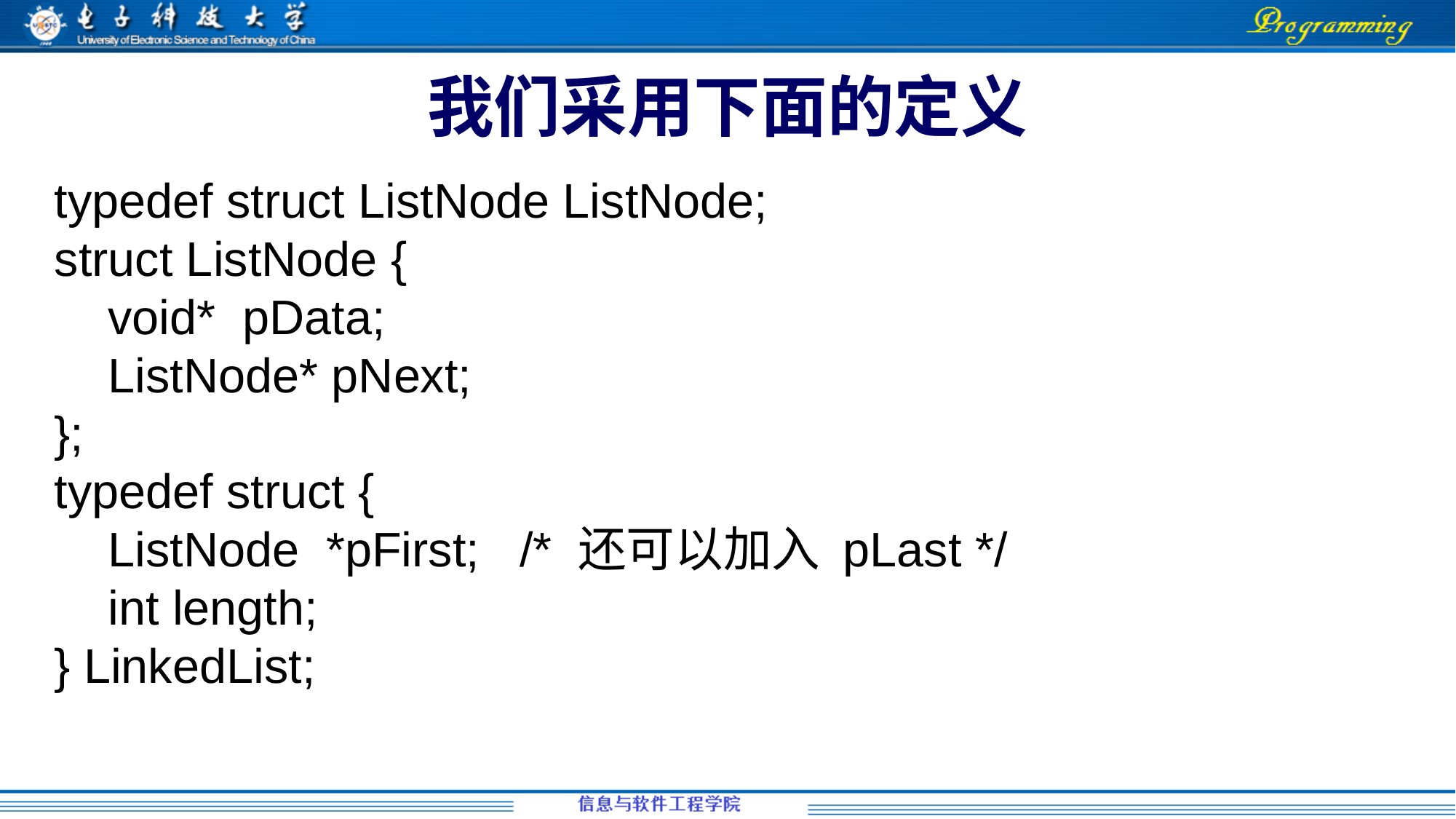

# 我们采用下面的定义
typedef struct ListNode ListNode;
struct ListNode {
    void*  pData;
    ListNode* pNext;
};
typedef struct {
    ListNode  *pFirst;   /* 还可以加入 pLast */
    int length;
} LinkedList;